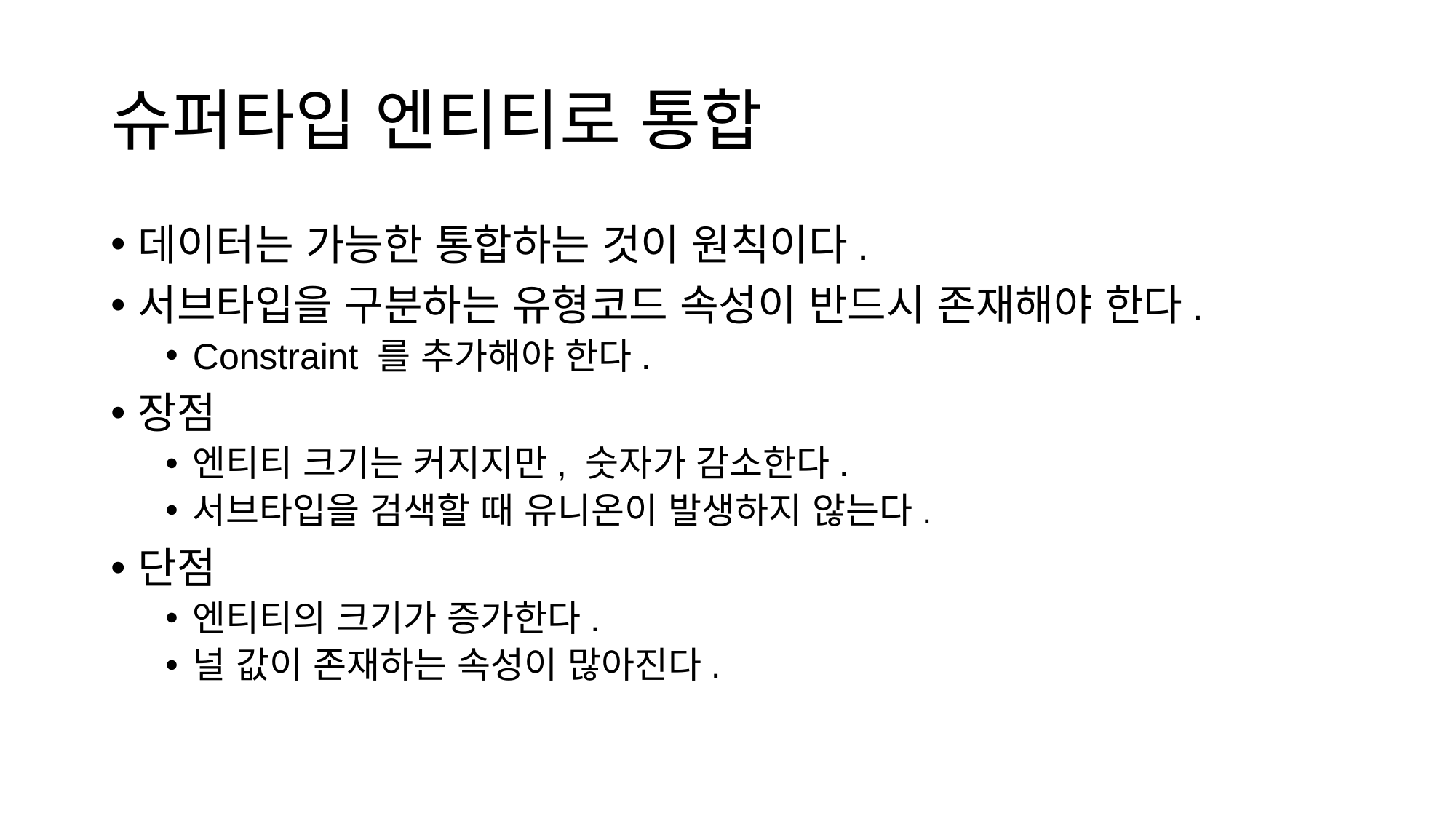

# 슈퍼타입 엔티티로 통합
데이터는 가능한 통합하는 것이 원칙이다.
서브타입을 구분하는 유형코드 속성이 반드시 존재해야 한다.
Constraint 를 추가해야 한다.
장점
엔티티 크기는 커지지만, 숫자가 감소한다.
서브타입을 검색할 때 유니온이 발생하지 않는다.
단점
엔티티의 크기가 증가한다.
널 값이 존재하는 속성이 많아진다.